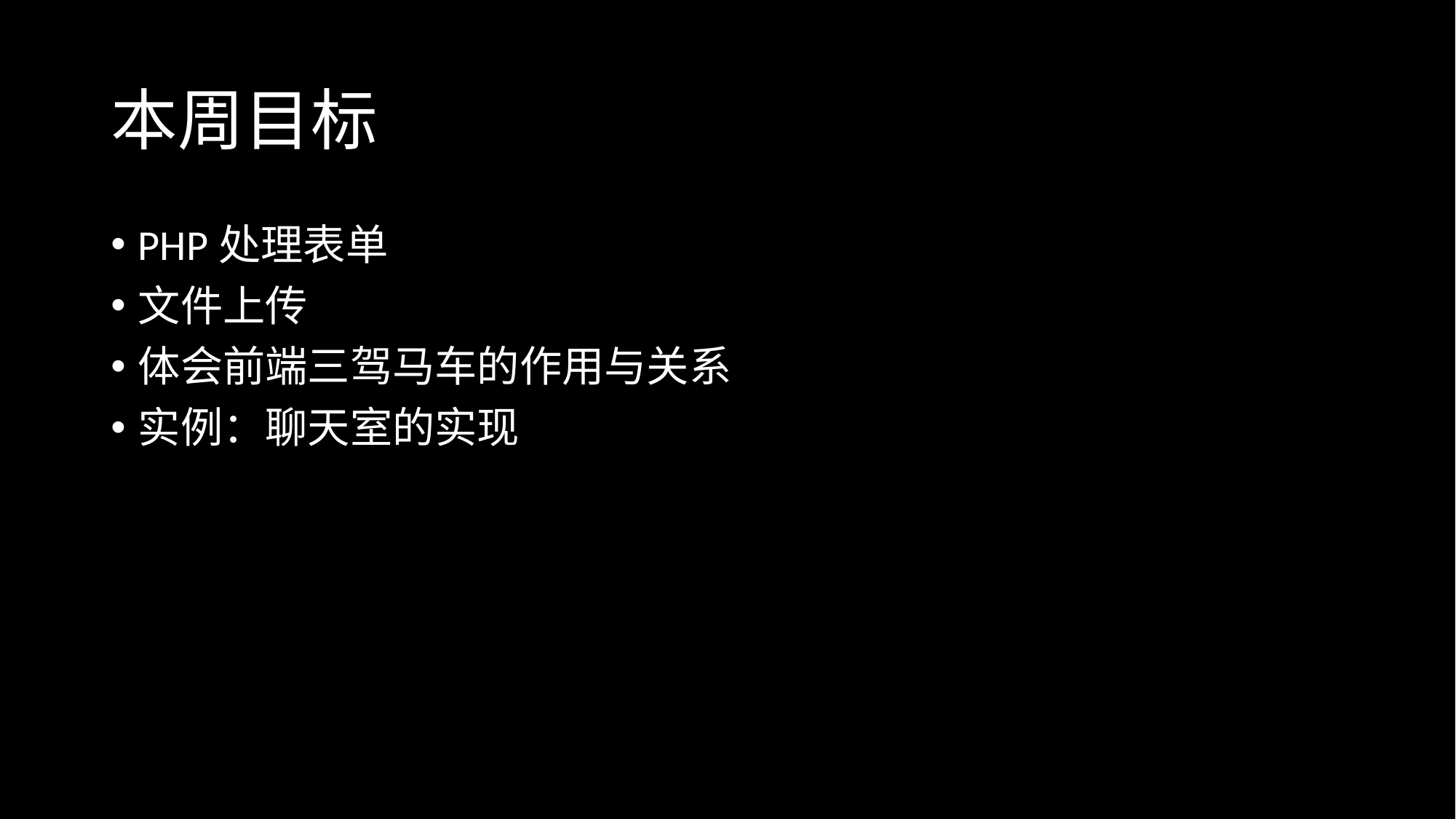

# 本周目标
PHP处理表单
文件上传
体会前端三驾马车的作用与关系
实例：聊天室的实现